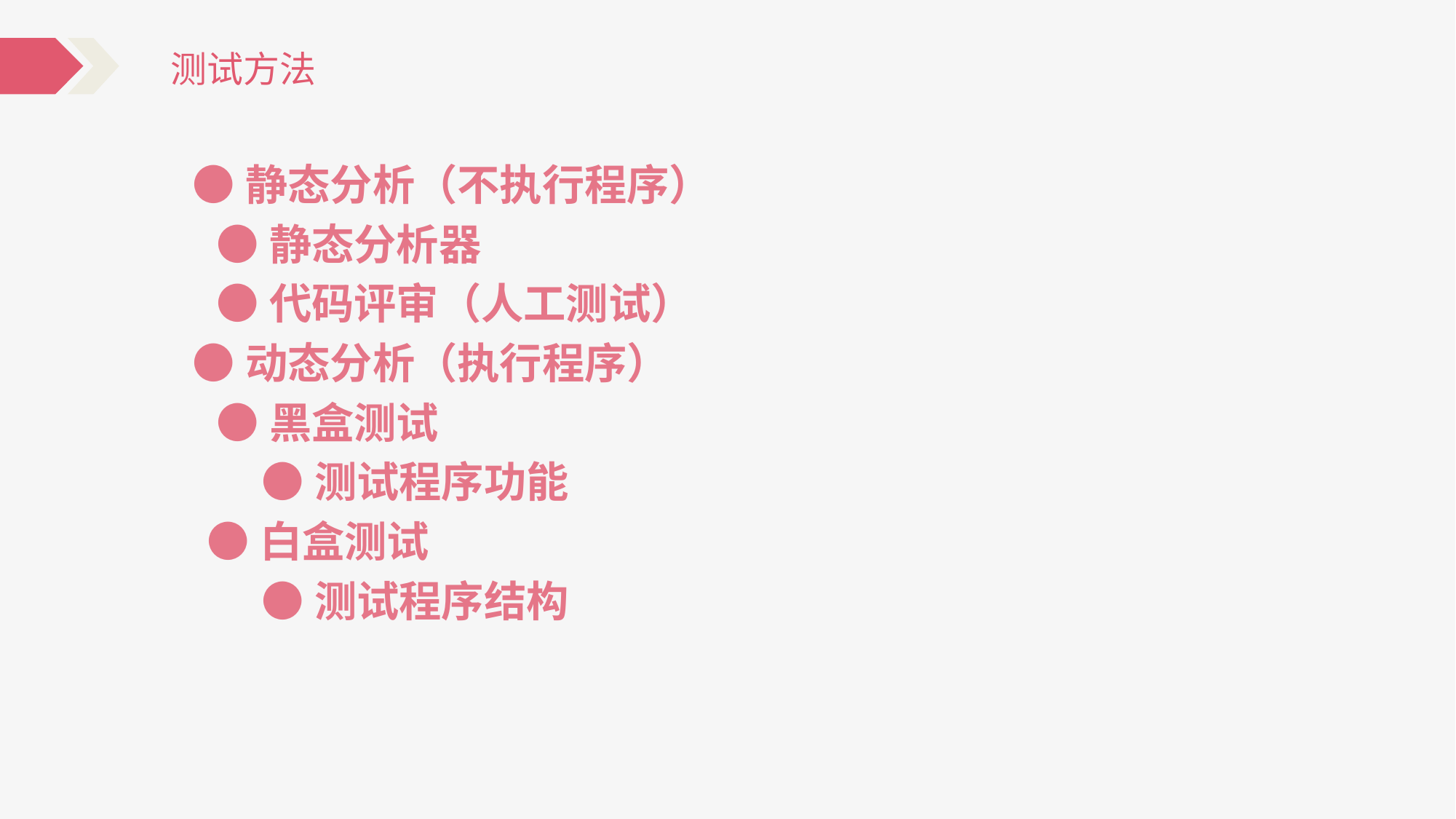

测试方法
●静态分析（不执行程序）
 ●静态分析器
 ●代码评审（人工测试）
●动态分析（执行程序）
 ●黑盒测试
●测试程序功能
●白盒测试
●测试程序结构